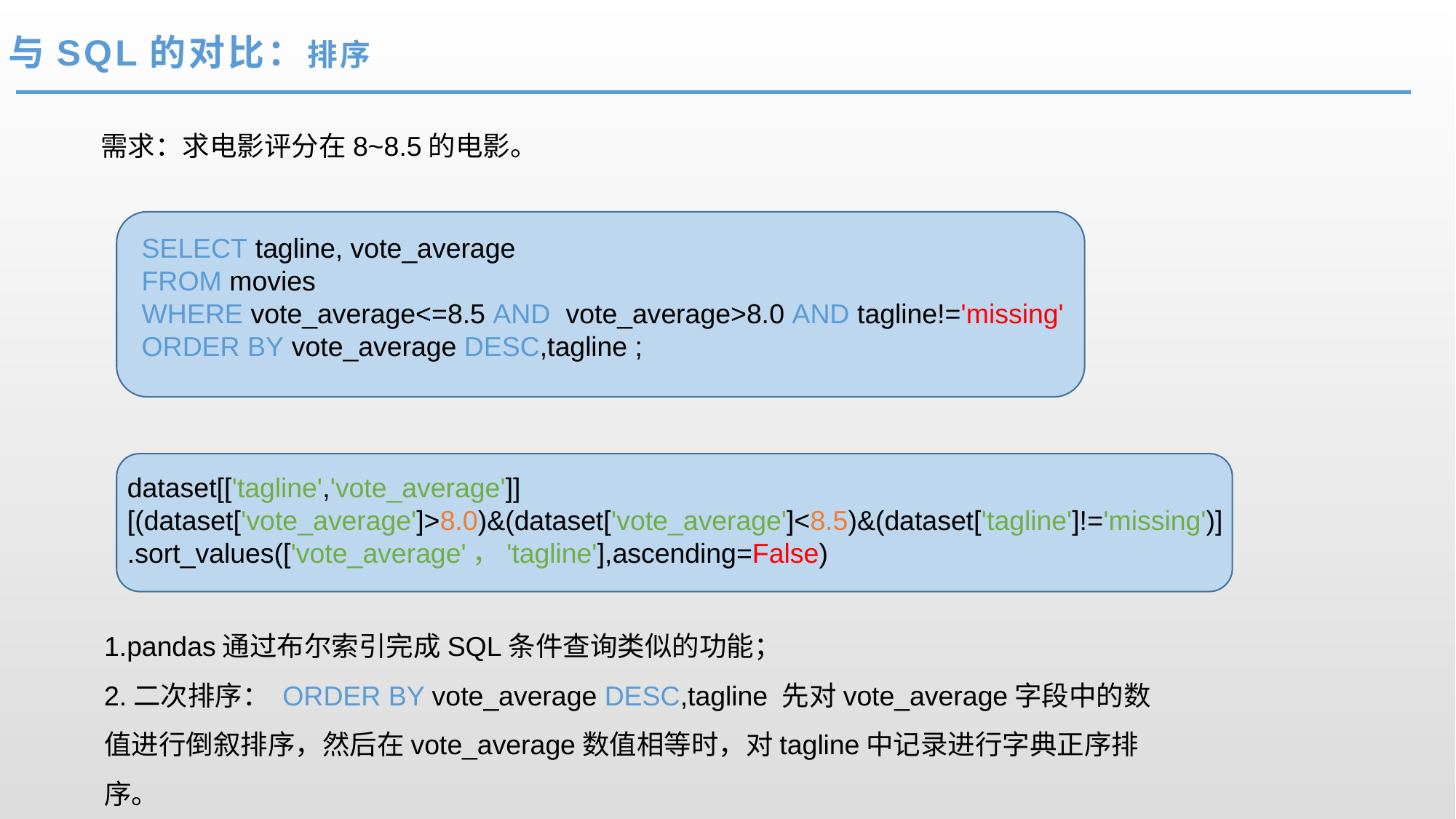

# 与SQL的对比：排序
需求：求电影评分在8~8.5的电影。

SELECT tagline, vote_average
FROM movies
WHERE vote_average<=8.5 AND  vote_average>8.0 AND tagline!='missing'
ORDER BY vote_average DESC,tagline ;

dataset[['tagline','vote_average']]
[(dataset['vote_average']>8.0)&(dataset['vote_average']<8.5)&(dataset['tagline']!='missing')]
.sort_values(['vote_average'，'tagline'],ascending=False)
1.pandas通过布尔索引完成SQL条件查询类似的功能；
2.二次排序： ORDER BY vote_average DESC,tagline 先对vote_average字段中的数值进行倒叙排序，然后在vote_average数值相等时，对tagline中记录进行字典正序排序。